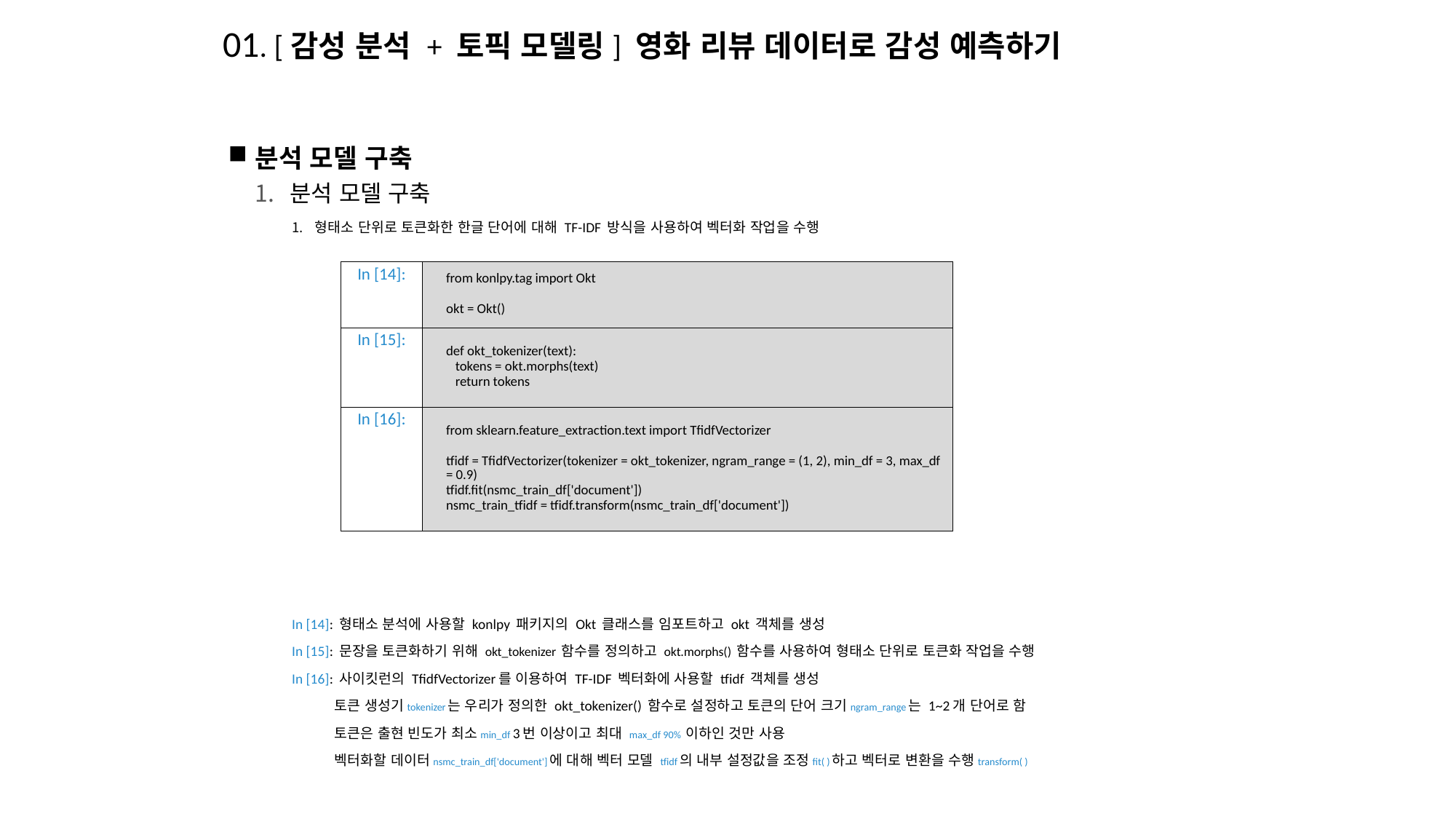

# 01. [감성 분석 + 토픽 모델링] 영화 리뷰 데이터로 감성 예측하기
분석 모델 구축
분석 모델 구축
형태소 단위로 토큰화한 한글 단어에 대해 TF-IDF 방식을 사용하여 벡터화 작업을 수행

In [14]: 형태소 분석에 사용할 konlpy 패키지의 Okt 클래스를 임포트하고 okt 객체를 생성
In [15]: 문장을 토큰화하기 위해 okt_tokenizer 함수를 정의하고 okt.morphs() 함수를 사용하여 형태소 단위로 토큰화 작업을 수행
In [16]: 사이킷런의 TfidfVectorizer를 이용하여 TF-IDF 벡터화에 사용할 tfidf 객체를 생성
          토큰 생성기tokenizer는 우리가 정의한 okt_tokenizer() 함수로 설정하고 토큰의 단어 크기ngram_range는 1~2개 단어로 함
          토큰은 출현 빈도가 최소min_df 3번 이상이고 최대 max_df 90% 이하인 것만 사용
          벡터화할 데이터nsmc_train_df['document']에 대해 벡터 모델 tfidf의 내부 설정값을 조정fit( )하고 벡터로 변환을 수행transform( )

| In [14]: | from konlpy.tag import Okt okt = Okt() |
| --- | --- |
| In [15]: | def okt\_tokenizer(text): tokens = okt.morphs(text) return tokens |
| In [16]: | from sklearn.feature\_extraction.text import TfidfVectorizer tfidf = TfidfVectorizer(tokenizer = okt\_tokenizer, ngram\_range = (1, 2), min\_df = 3, max\_df = 0.9) tfidf.fit(nsmc\_train\_df['document']) nsmc\_train\_tfidf = tfidf.transform(nsmc\_train\_df['document']) |